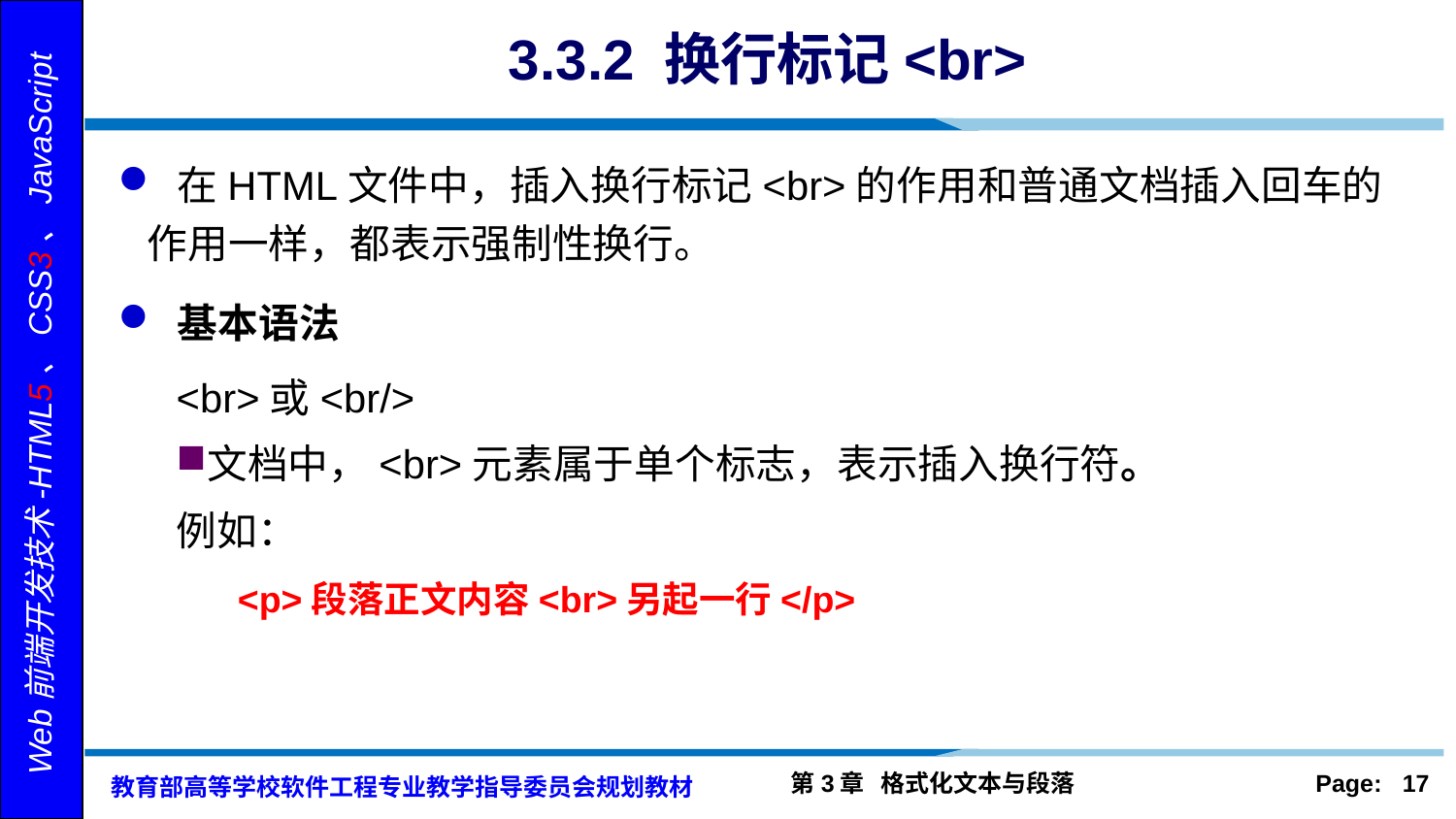

# 3.3.2 换行标记<br>
 在HTML文件中，插入换行标记<br>的作用和普通文档插入回车的作用一样，都表示强制性换行。
 基本语法
<br>或<br/>
文档中，<br>元素属于单个标志，表示插入换行符。
例如：
      <p>段落正文内容<br>另起一行</p>